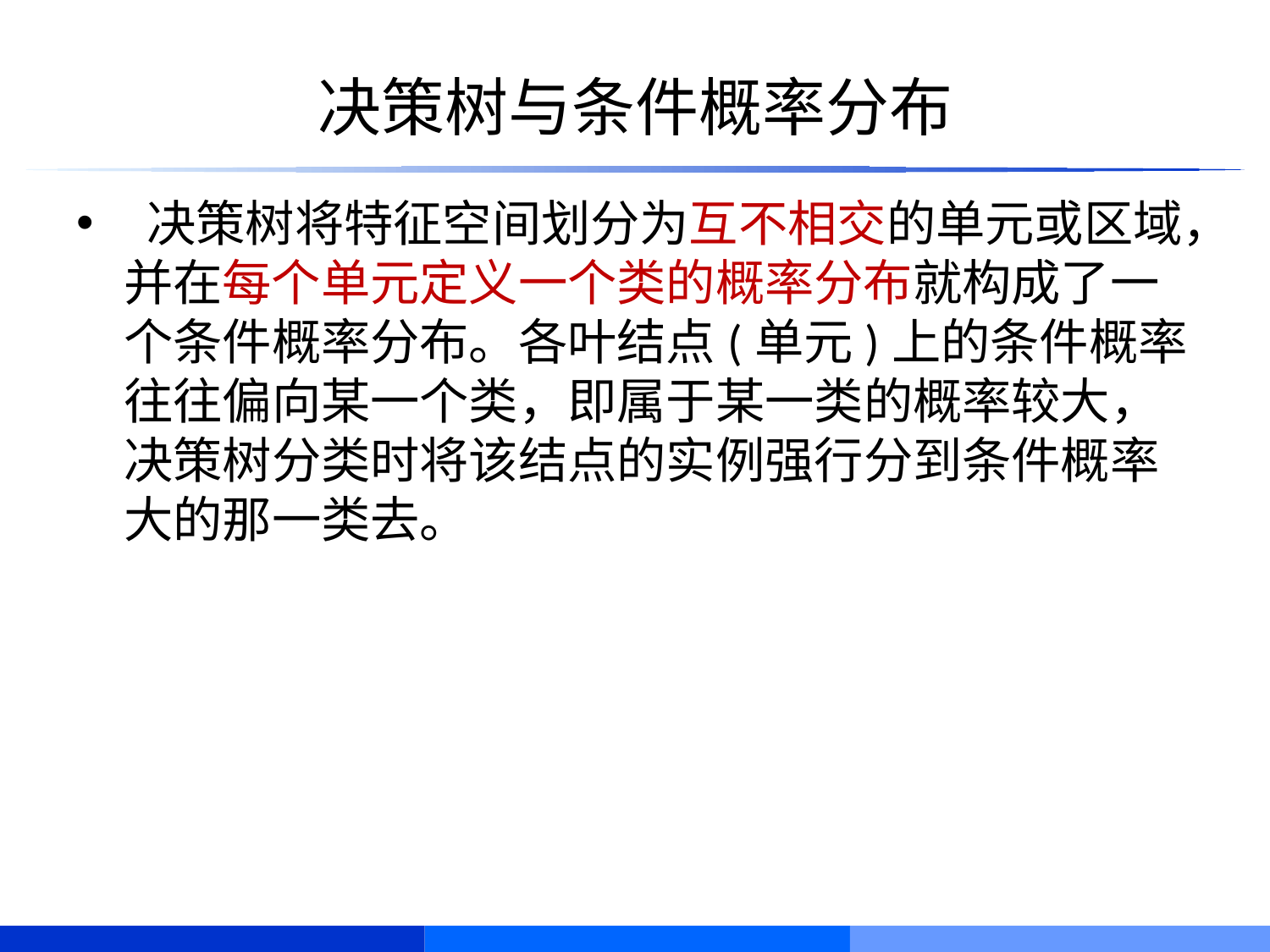

# 决策树与条件概率分布
 决策树将特征空间划分为互不相交的单元或区域，并在每个单元定义一个类的概率分布就构成了一个条件概率分布。各叶结点(单元)上的条件概率往往偏向某一个类，即属于某一类的概率较大，决策树分类时将该结点的实例强行分到条件概率大的那一类去。